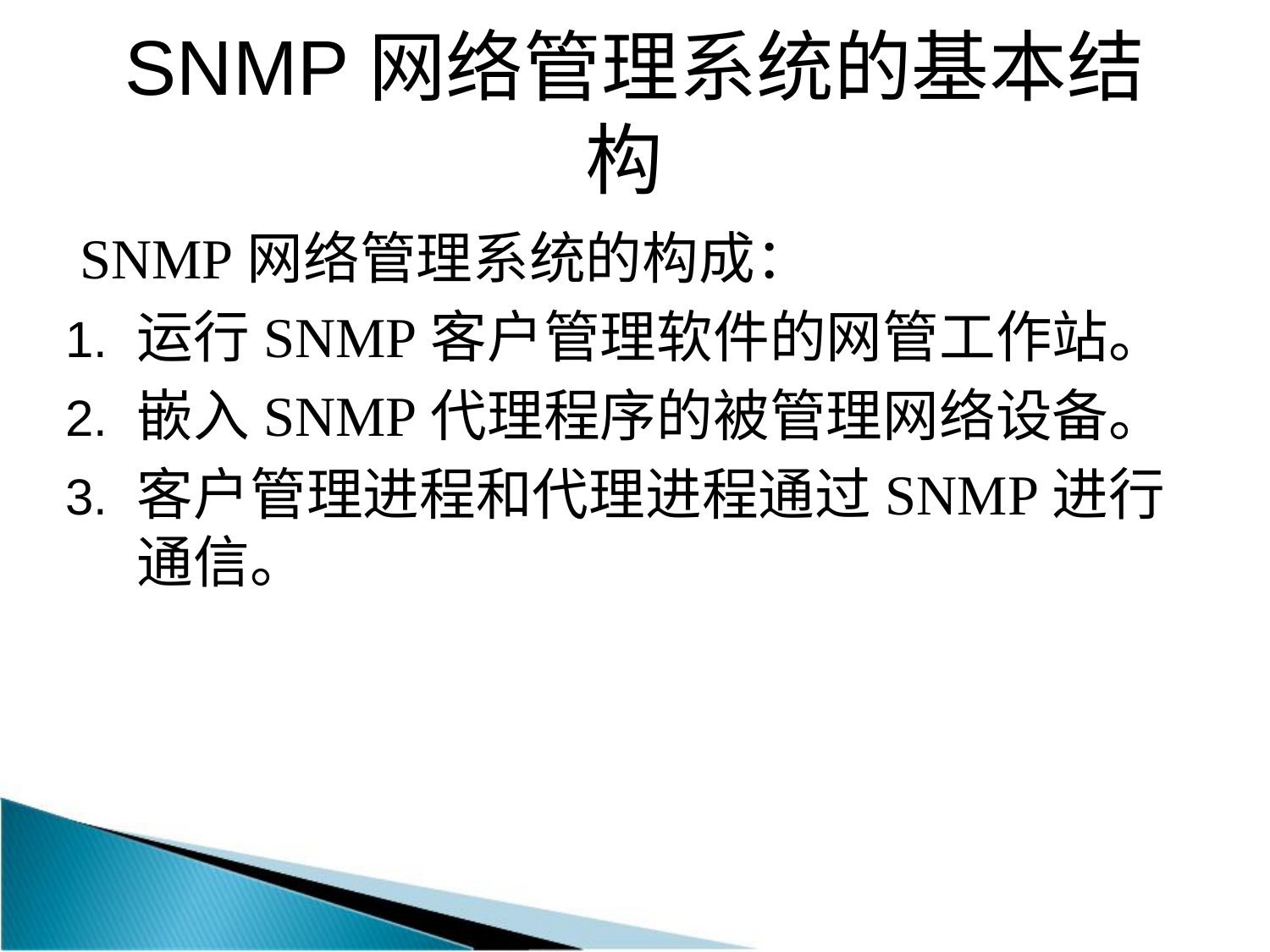

# SNMP网络管理系统的基本结构
 SNMP网络管理系统的构成：
运行SNMP客户管理软件的网管工作站。
嵌入SNMP代理程序的被管理网络设备。
客户管理进程和代理进程通过SNMP进行通信。